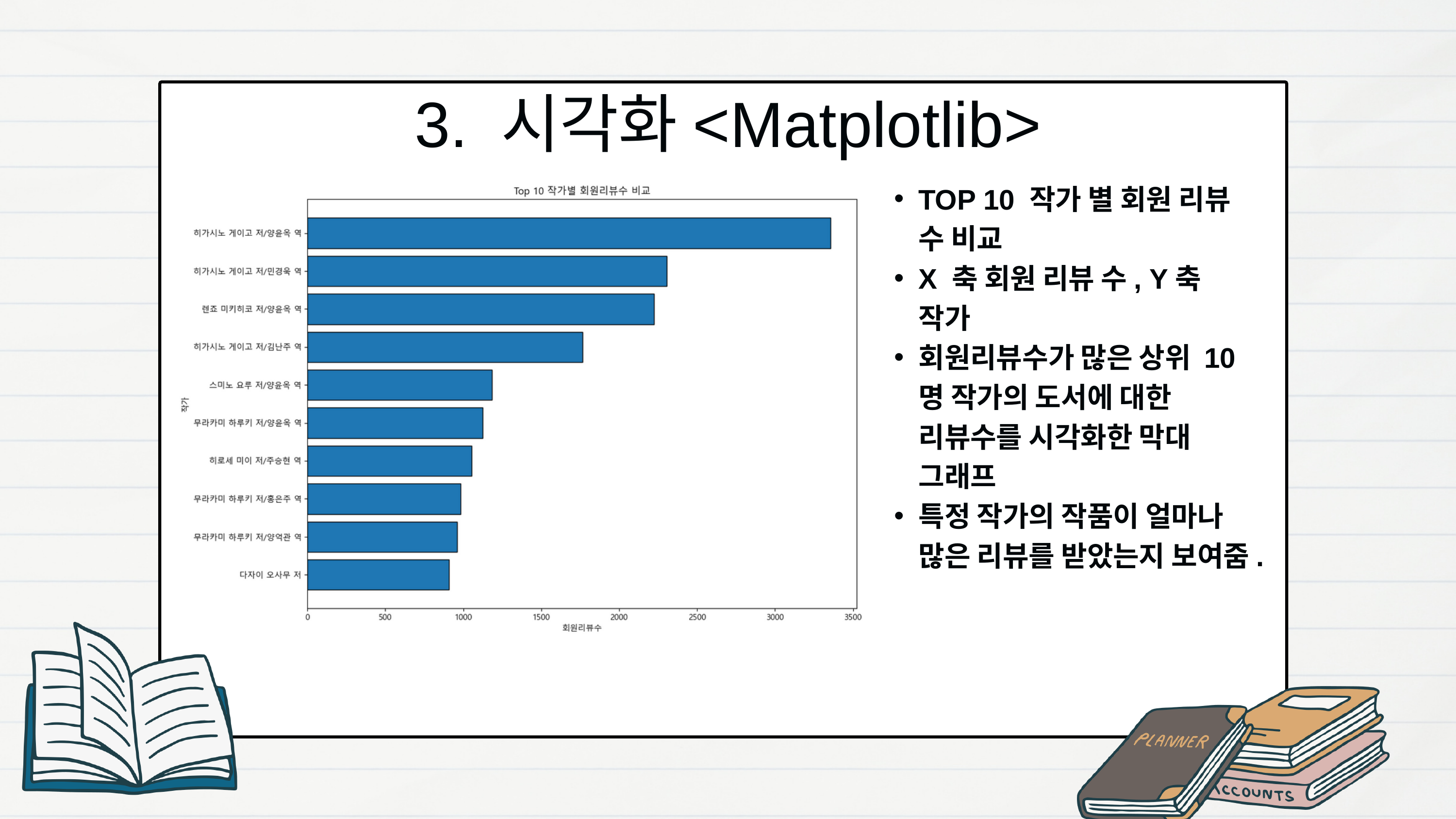

3. 시각화<Matplotlib>

TOP 10 작가 별 회원 리뷰 수 비교
X 축 회원 리뷰 수, Y축 작가
회원리뷰수가 많은 상위 10명 작가의 도서에 대한 리뷰수를 시각화한 막대 그래프
특정 작가의 작품이 얼마나 많은 리뷰를 받았는지 보여줌.